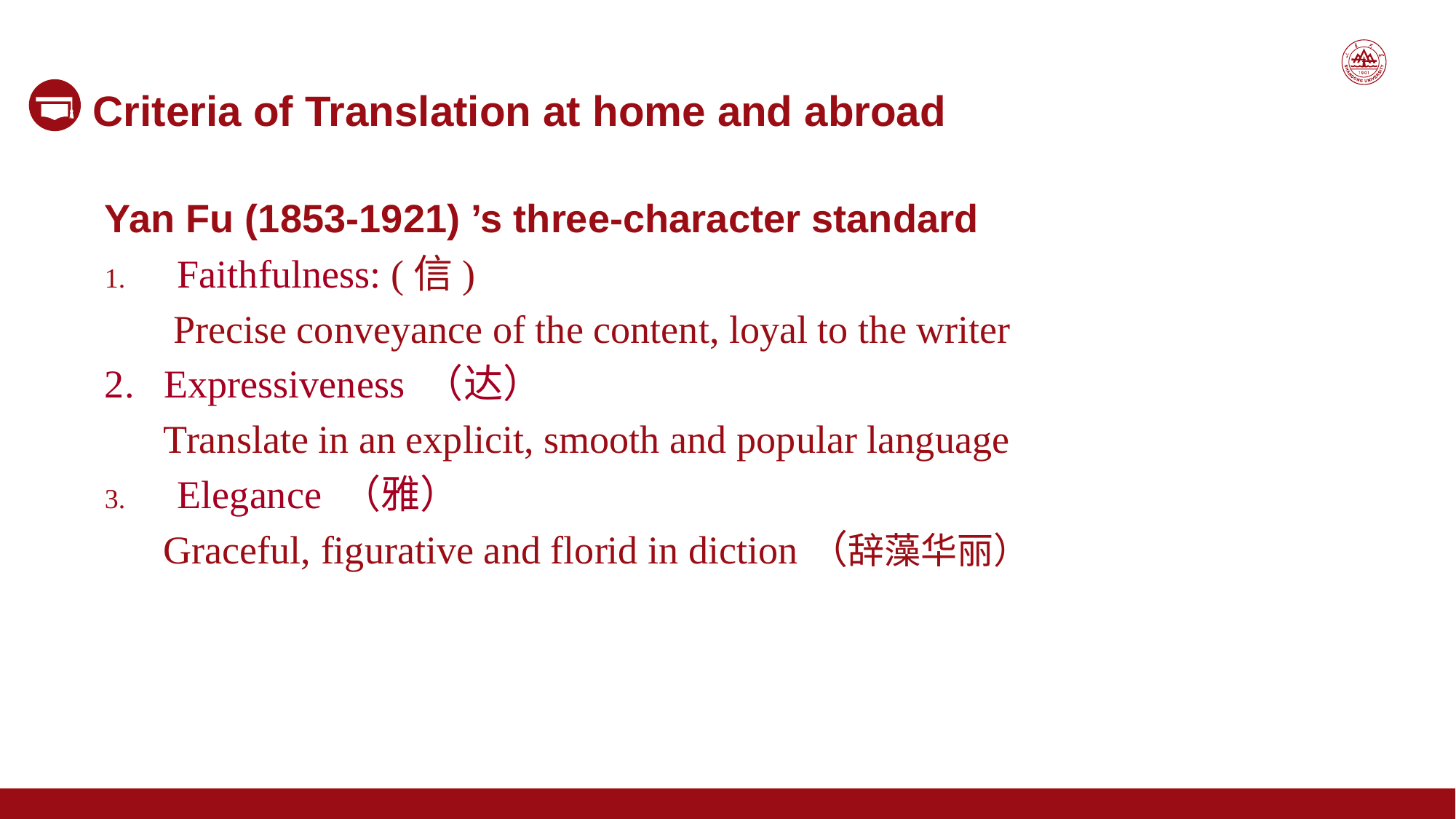

Criteria of Translation at home and abroad
Yan Fu (1853-1921) ’s three-character standard
Faithfulness: (信)
       Precise conveyance of the content, loyal to the writer
2.   Expressiveness （达）
      Translate in an explicit, smooth and popular language
Elegance （雅）
      Graceful, figurative and florid in diction（辞藻华丽）